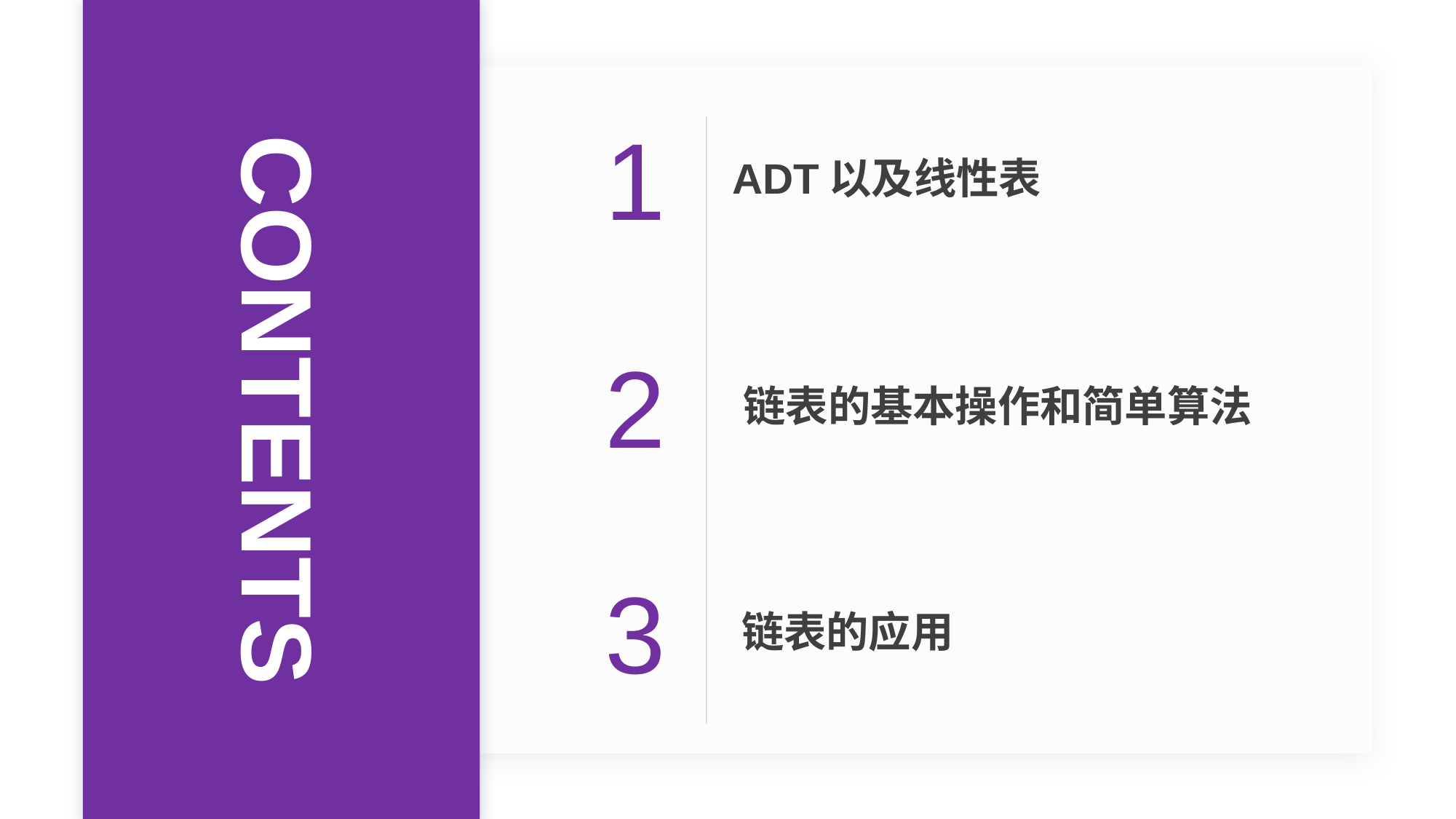

1
ADT以及线性表
2
CONTENTS
链表的基本操作和简单算法
3
链表的应用